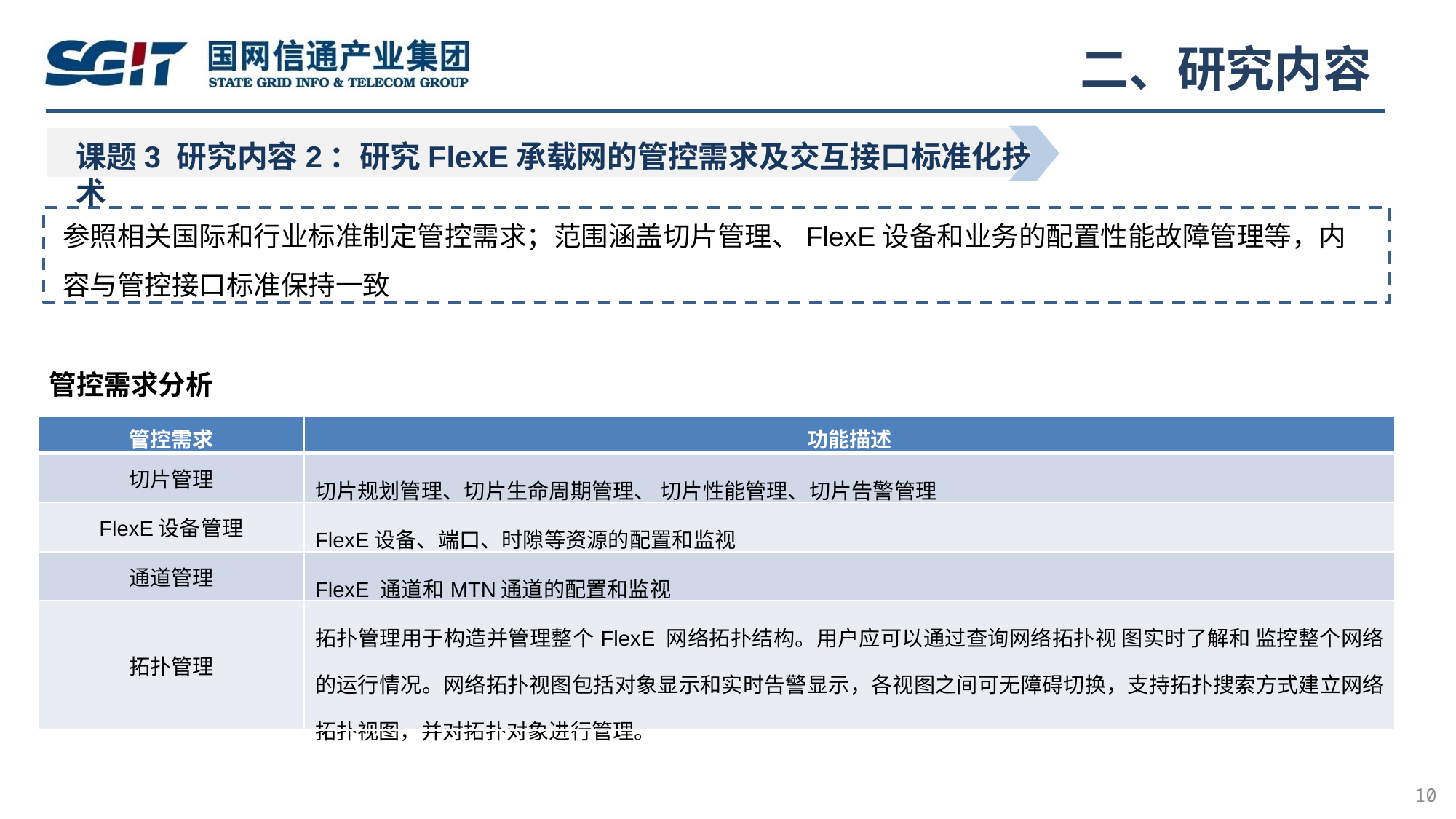

# 二、研究内容

课题3 研究内容2：研究FlexE承载网的管控需求及交互接口标准化技术
参照相关国际和行业标准制定管控需求；范围涵盖切片管理、FlexE设备和业务的配置性能故障管理等，内容与管控接口标准保持一致

管控需求分析
| 管控需求 | 功能描述 |
| --- | --- |
| 切片管理 | 切片规划管理、切片生命周期管理、 切片性能管理、切片告警管理 |
| FlexE设备管理 | FlexE设备、端口、时隙等资源的配置和监视 |
| 通道管理 | FlexE 通道和MTN通道的配置和监视 |
| 拓扑管理 | 拓扑管理用于构造并管理整个FlexE 网络拓扑结构。用户应可以通过查询网络拓扑视 图实时了解和 监控整个网络的运行情况。网络拓扑视图包括对象显示和实时告警显示，各视图之间可无障碍切换，支持拓扑搜索方式建立网络拓扑视图，并对拓扑对象进行管理。 |
10